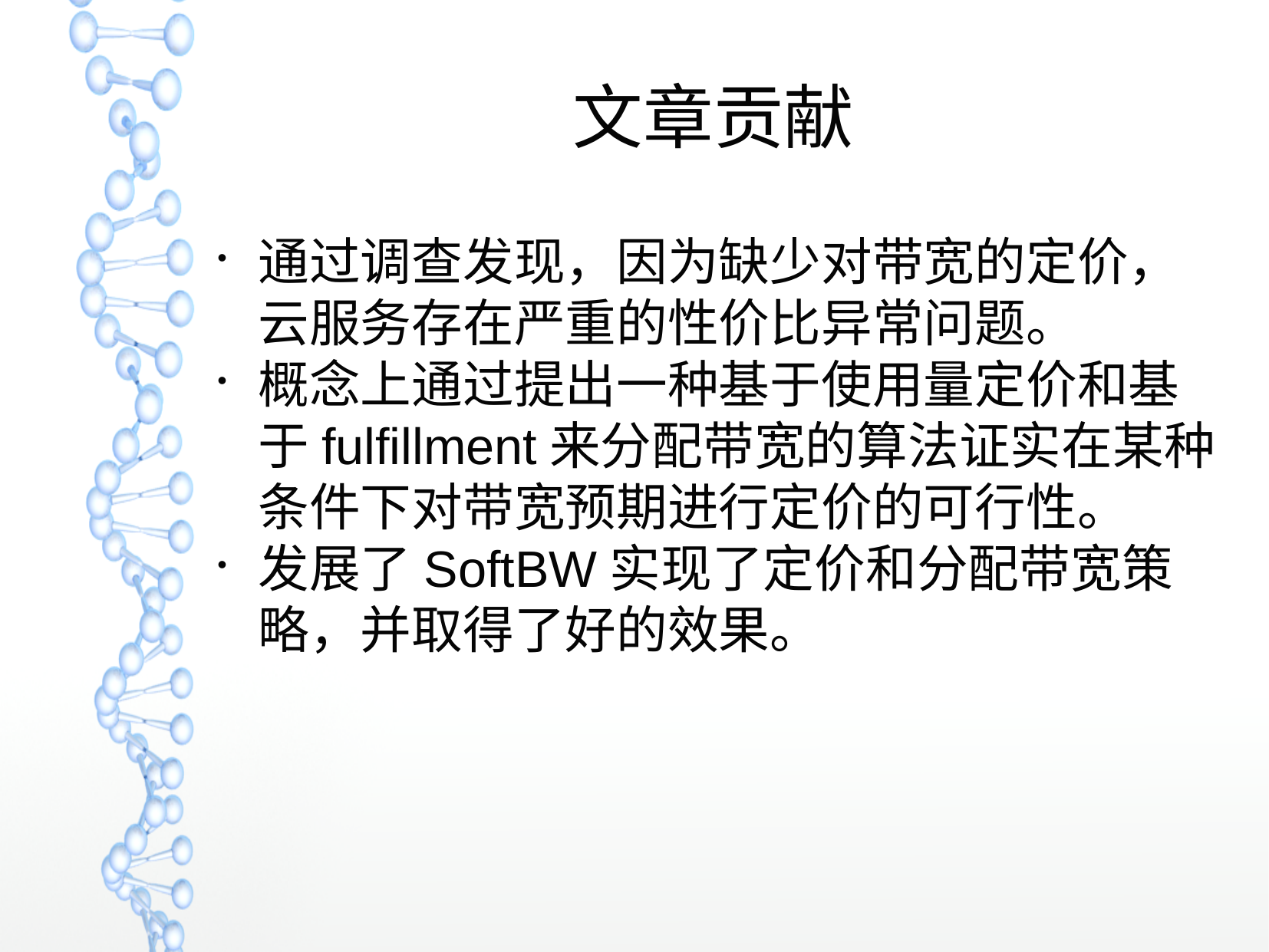

文章贡献
通过调查发现，因为缺少对带宽的定价，云服务存在严重的性价比异常问题。
概念上通过提出一种基于使用量定价和基于fulfillment来分配带宽的算法证实在某种条件下对带宽预期进行定价的可行性。
发展了SoftBW实现了定价和分配带宽策略，并取得了好的效果。